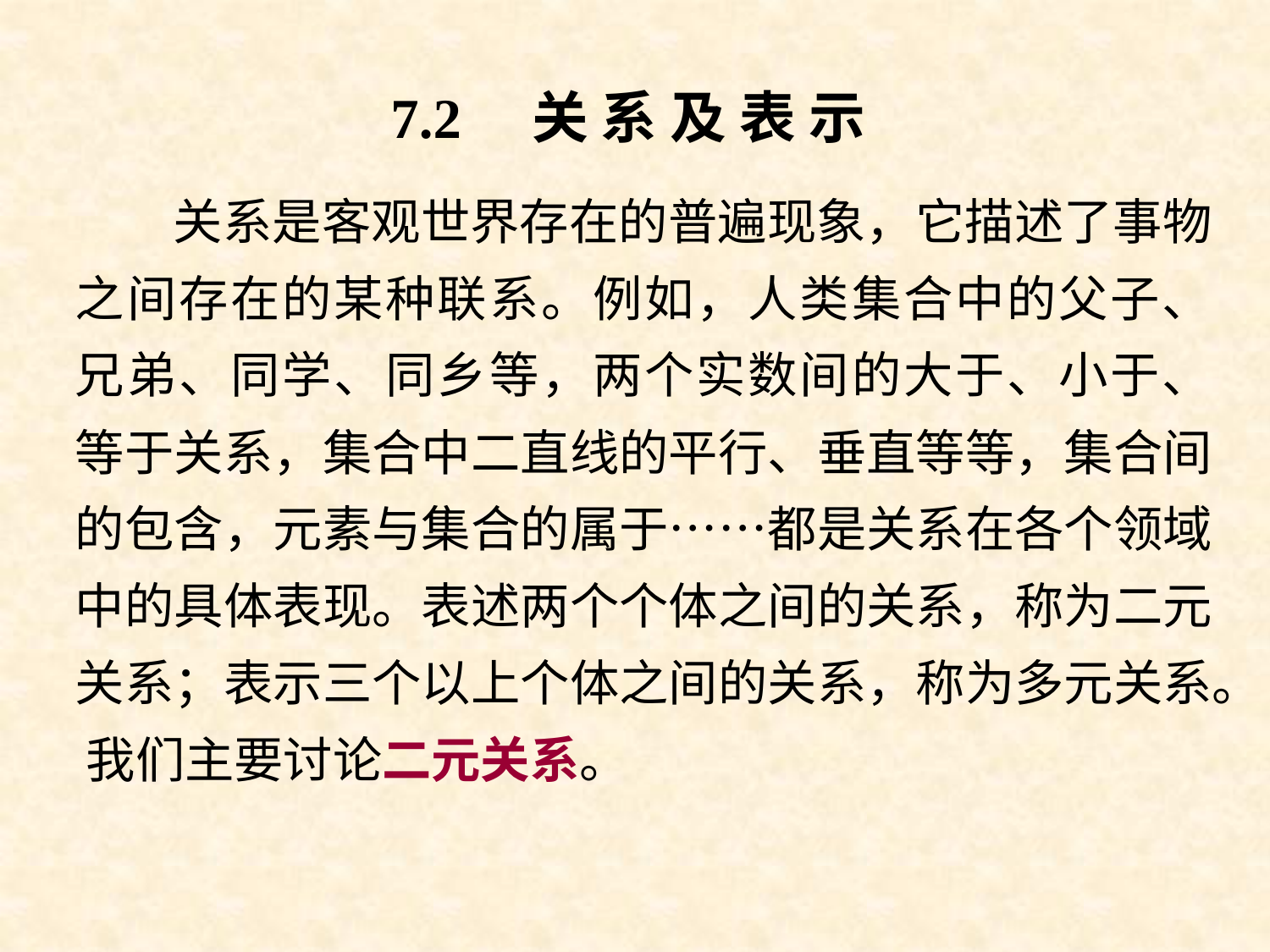

# 7.2    关 系 及 表 示
            关系是客观世界存在的普遍现象，它描述了事物之间存在的某种联系。例如，人类集合中的父子、 兄弟、同学、同乡等，两个实数间的大于、小于、 等于关系，集合中二直线的平行、垂直等等，集合间的包含，元素与集合的属于……都是关系在各个领域中的具体表现。表述两个个体之间的关系，称为二元关系；表示三个以上个体之间的关系，称为多元关系。 我们主要讨论二元关系。